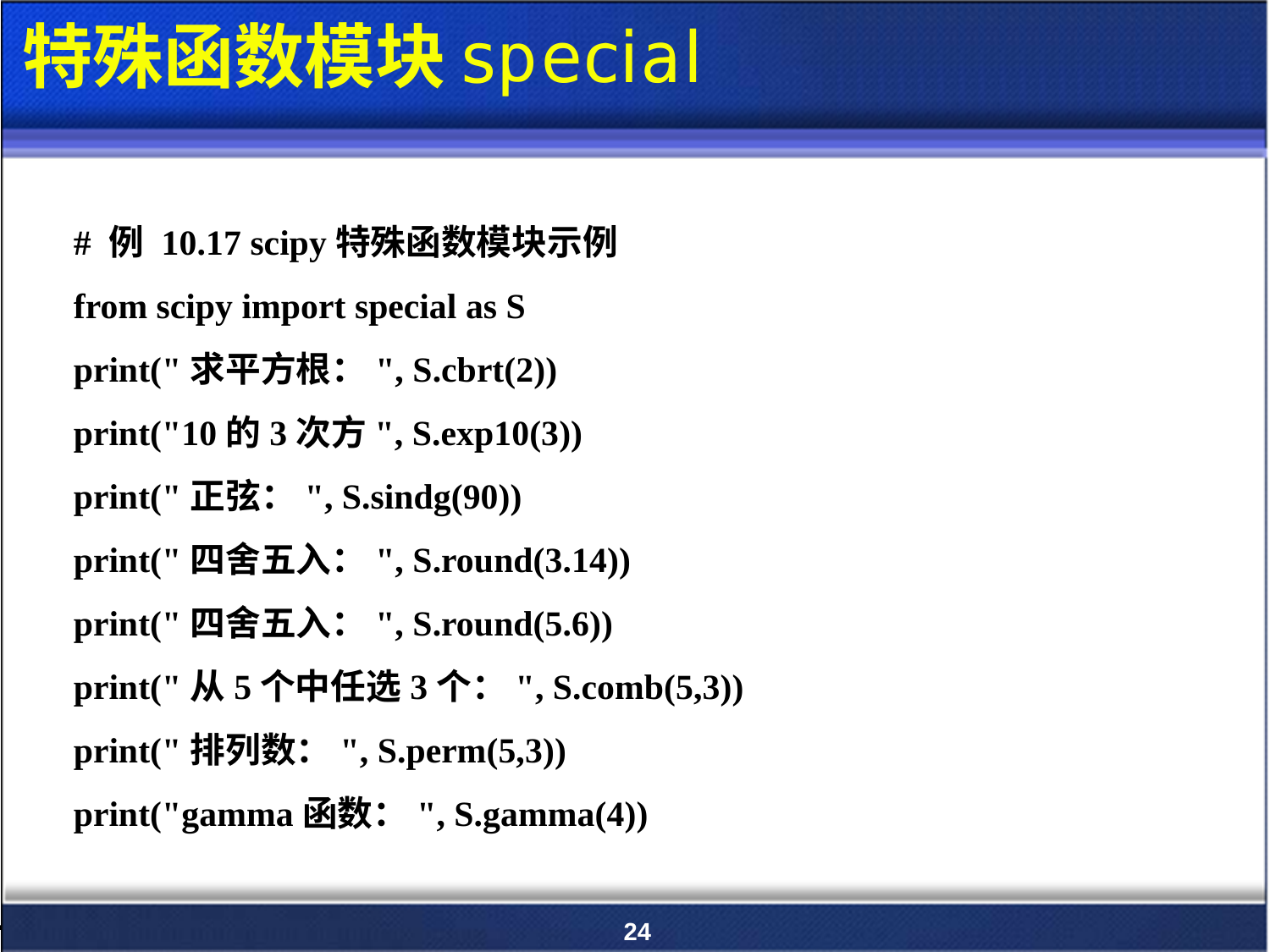

# 特殊函数模块special
# 例 10.17 scipy特殊函数模块示例
from scipy import special as S
print("求平方根：", S.cbrt(2))
print("10的3次方", S.exp10(3))
print("正弦：", S.sindg(90))
print("四舍五入：", S.round(3.14))
print("四舍五入：", S.round(5.6))
print("从5个中任选3个：", S.comb(5,3))
print("排列数：", S.perm(5,3))
print("gamma函数：", S.gamma(4))
24